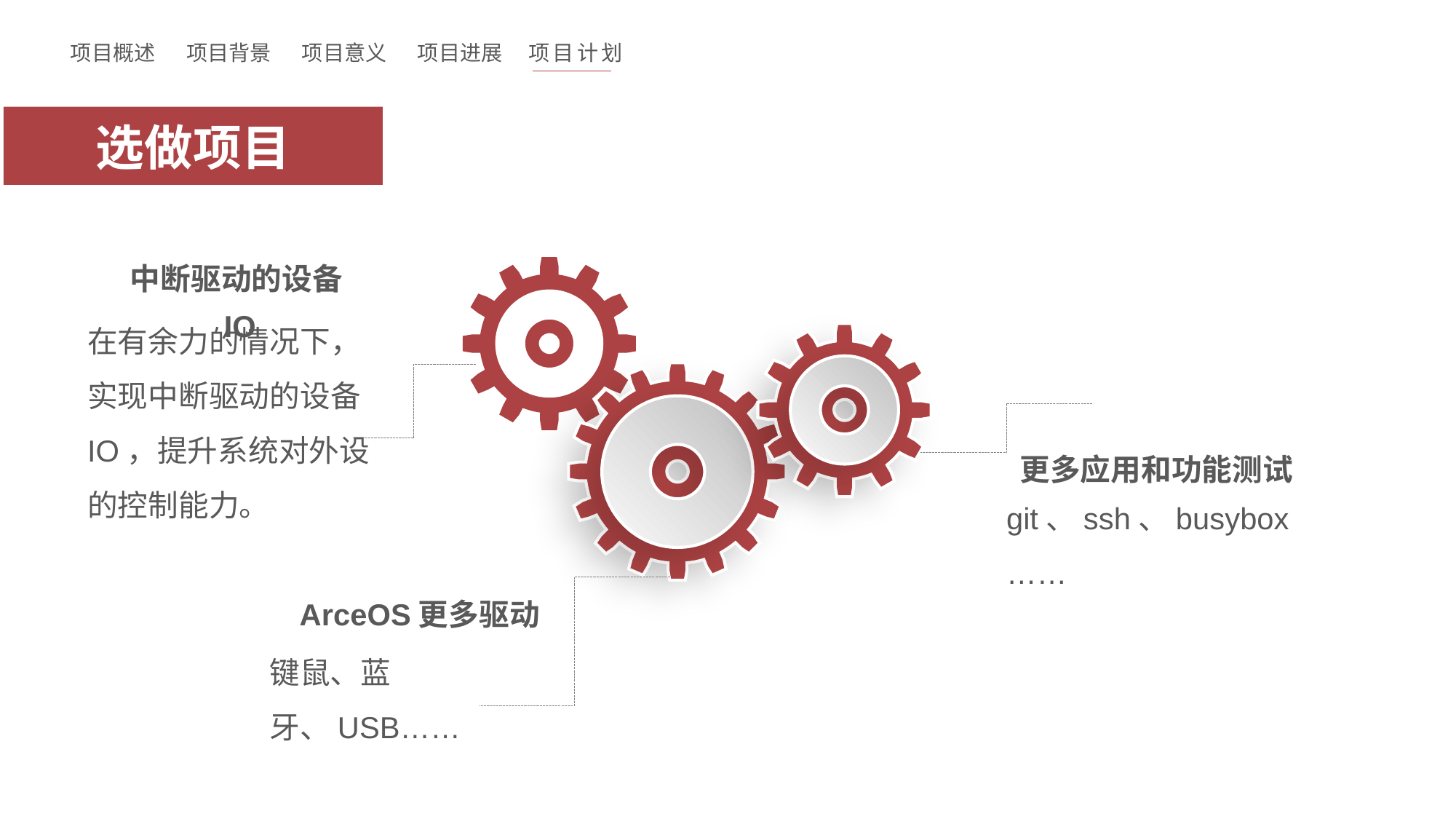

项目概述
项目背景
项目意义
项目进展
项目计划
选做项目
中断驱动的设备IO
在有余力的情况下，实现中断驱动的设备IO，提升系统对外设的控制能力。

更多应用和功能测试
git、ssh、busybox……
ArceOS更多驱动
键鼠、蓝牙、USB……